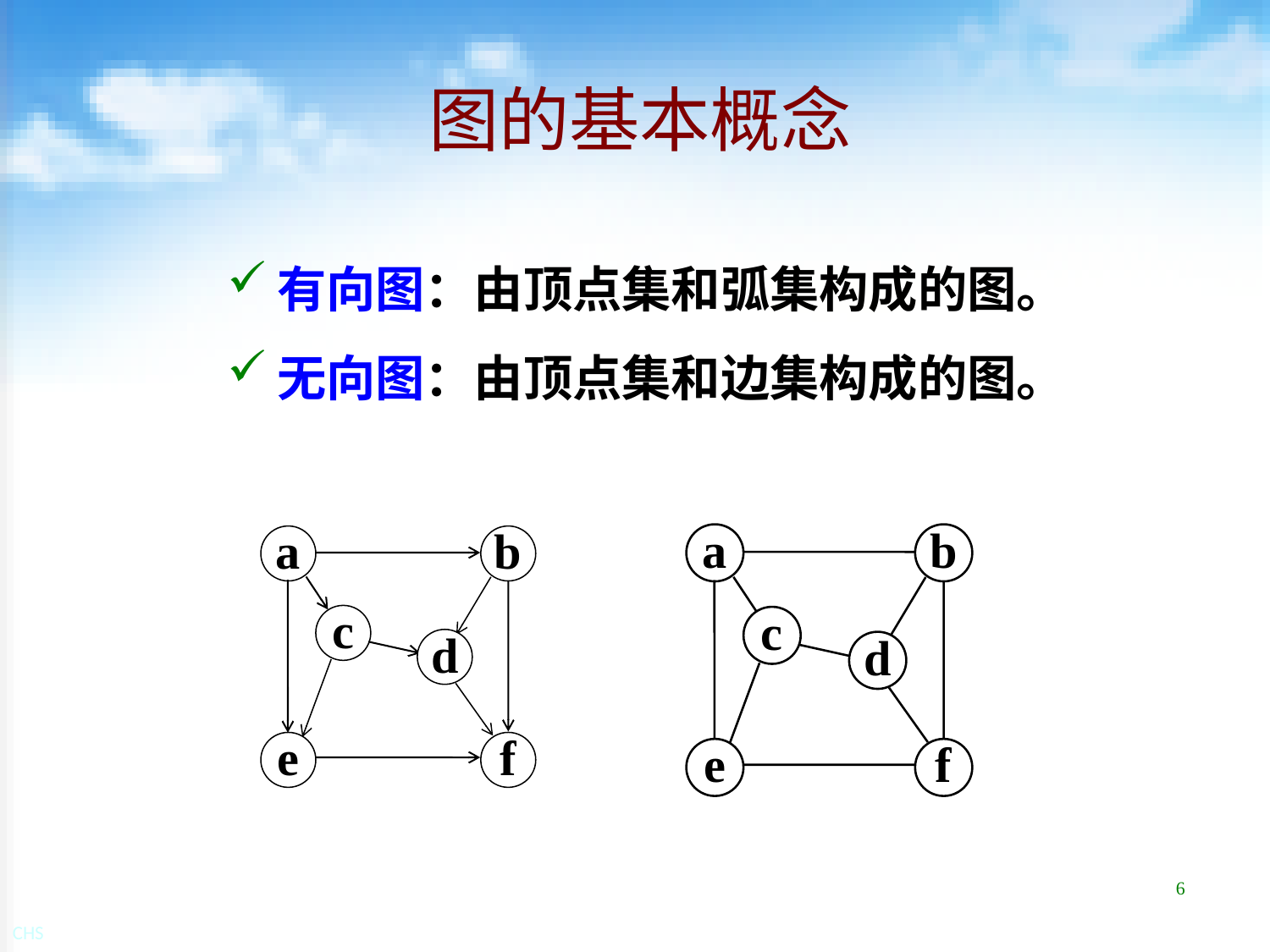

# 图的基本概念
有向图：由顶点集和弧集构成的图。
无向图：由顶点集和边集构成的图。
a
b

c
d

e
f

a
b

c
d

e
f

6